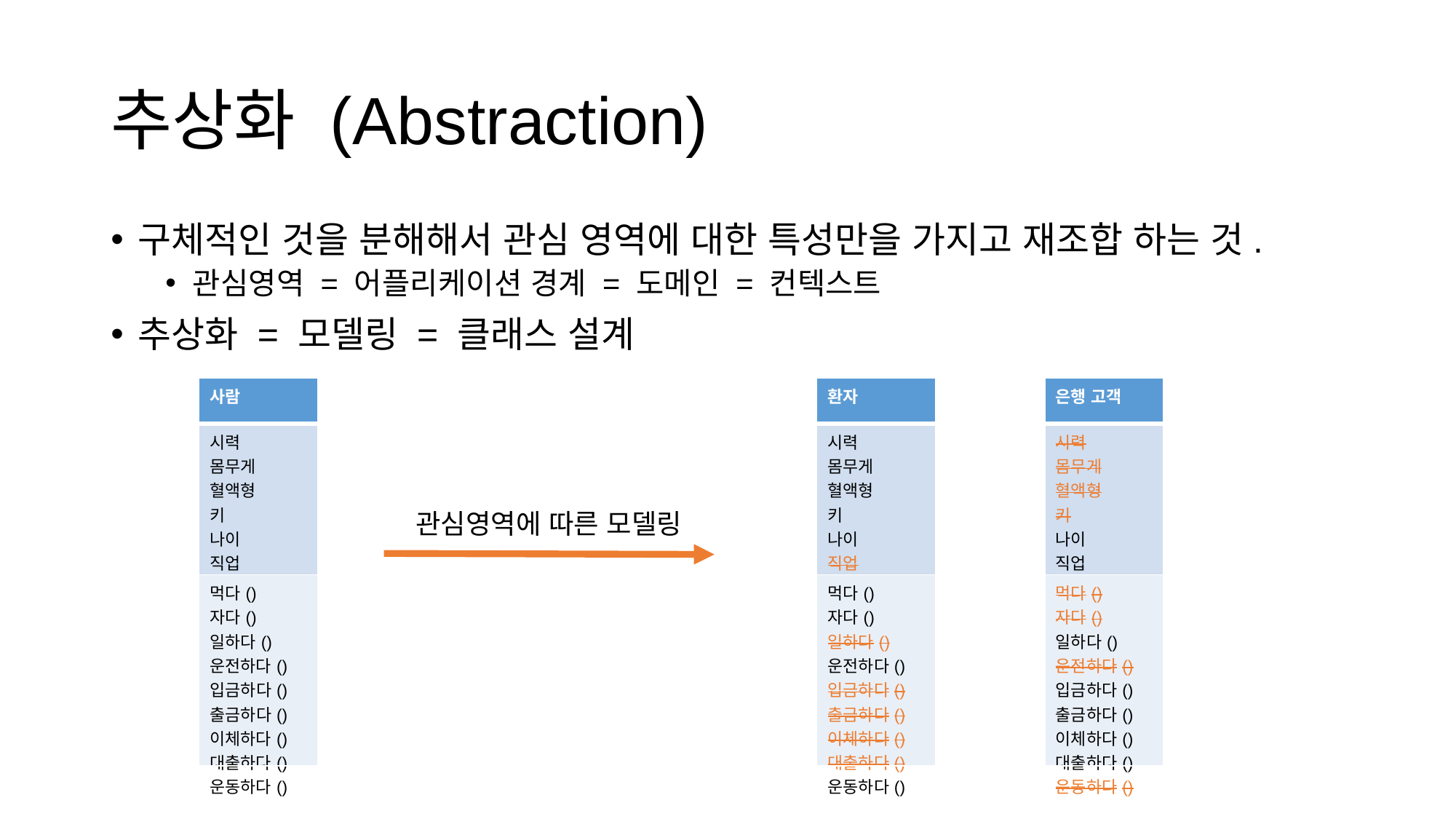

# 추상화 (Abstraction)
구체적인 것을 분해해서 관심 영역에 대한 특성만을 가지고 재조합 하는 것.
관심영역 = 어플리케이션 경계 = 도메인 = 컨텍스트
추상화 = 모델링 = 클래스 설계
| 사람 |
| --- |
| 시력 몸무게 혈액형 키 나이 직업 연봉 |
| 먹다() 자다() 일하다() 운전하다() 입금하다() 출금하다() 이체하다() 대출하다() 운동하다() |
| 환자 |
| --- |
| 시력 몸무게 혈액형 키 나이 직업 연봉 |
| 먹다() 자다() 일하다() 운전하다() 입금하다() 출금하다() 이체하다() 대출하다() 운동하다() |
| 은행 고객 |
| --- |
| 시력 몸무게 혈액형 키 나이 직업 연봉 |
| 먹다() 자다() 일하다() 운전하다() 입금하다() 출금하다() 이체하다() 대출하다() 운동하다() |
관심영역에 따른 모델링